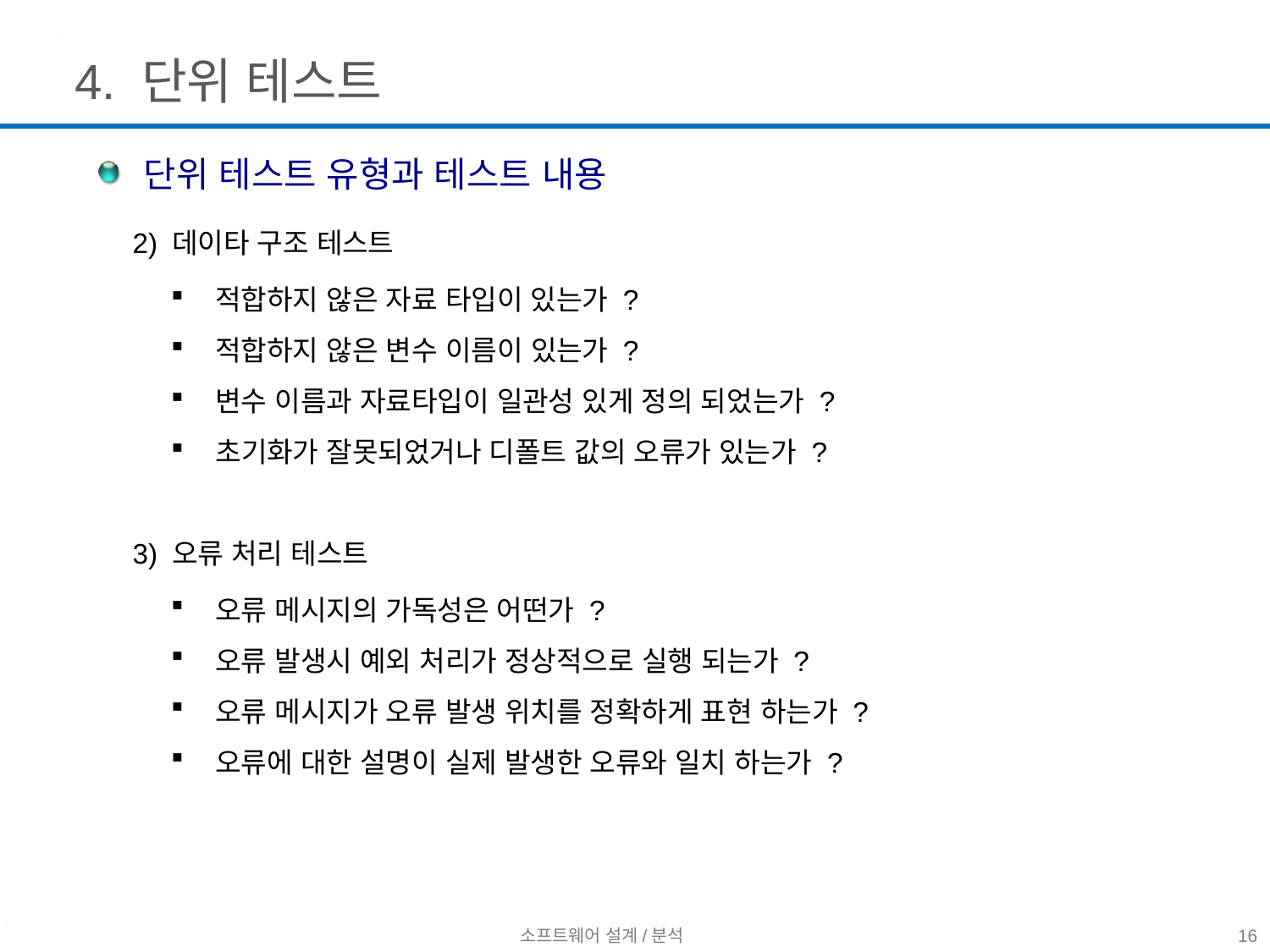

4. 단위 테스트
 단위 테스트 유형과 테스트 내용
2) 데이타 구조 테스트
 적합하지 않은 자료 타입이 있는가 ?
 적합하지 않은 변수 이름이 있는가 ?
 변수 이름과 자료타입이 일관성 있게 정의 되었는가 ?
 초기화가 잘못되었거나 디폴트 값의 오류가 있는가 ?
3) 오류 처리 테스트
 오류 메시지의 가독성은 어떤가 ?
 오류 발생시 예외 처리가 정상적으로 실행 되는가 ?
 오류 메시지가 오류 발생 위치를 정확하게 표현 하는가 ?
 오류에 대한 설명이 실제 발생한 오류와 일치 하는가 ?